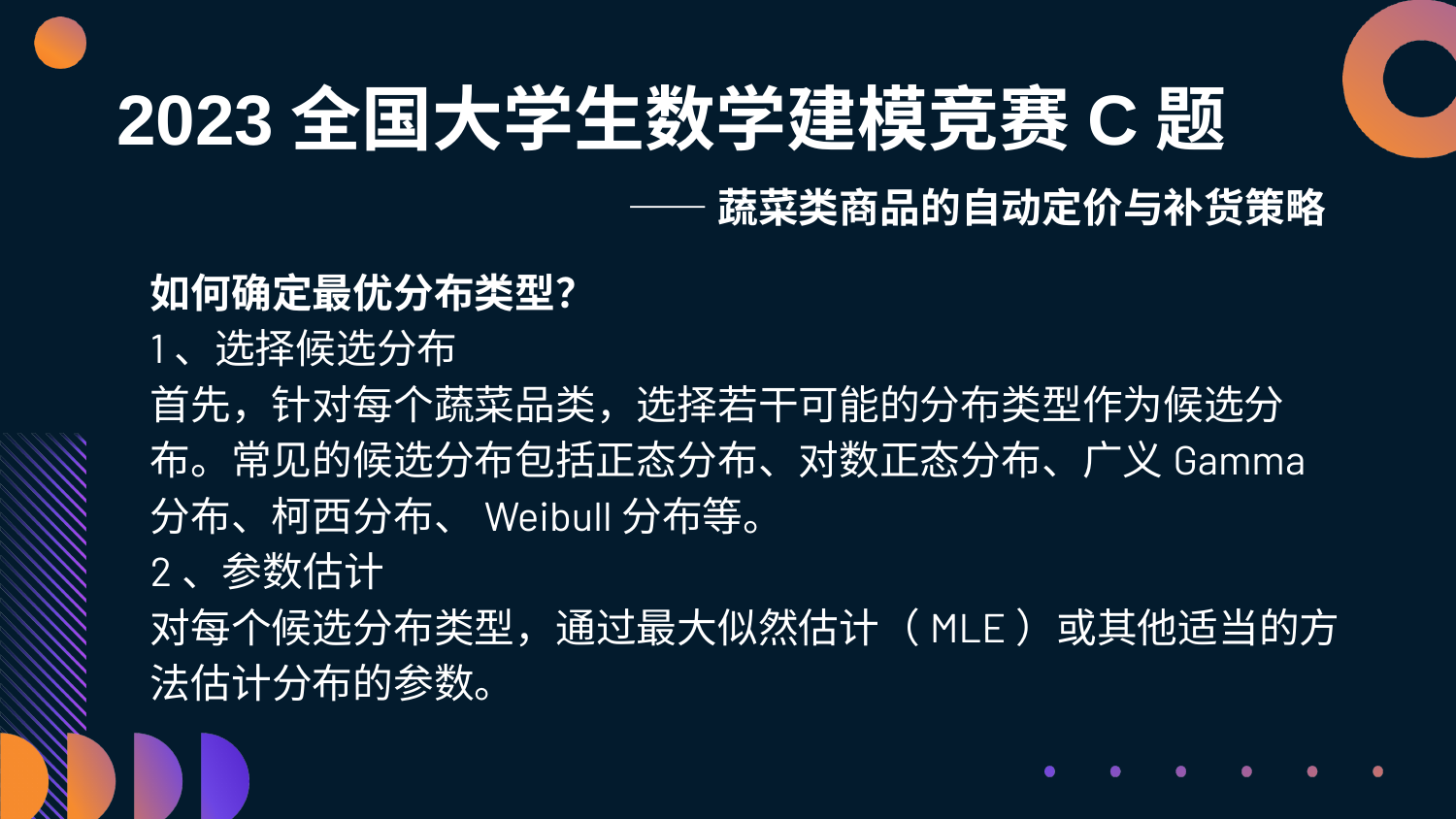

# 2023全国大学生数学建模竞赛C题
——蔬菜类商品的自动定价与补货策略
如何确定最优分布类型？
1、选择候选分布
首先，针对每个蔬菜品类，选择若干可能的分布类型作为候选分布。常见的候选分布包括正态分布、对数正态分布、广义Gamma分布、柯西分布、Weibull分布等。
2、参数估计
对每个候选分布类型，通过最大似然估计（MLE）或其他适当的方法估计分布的参数。